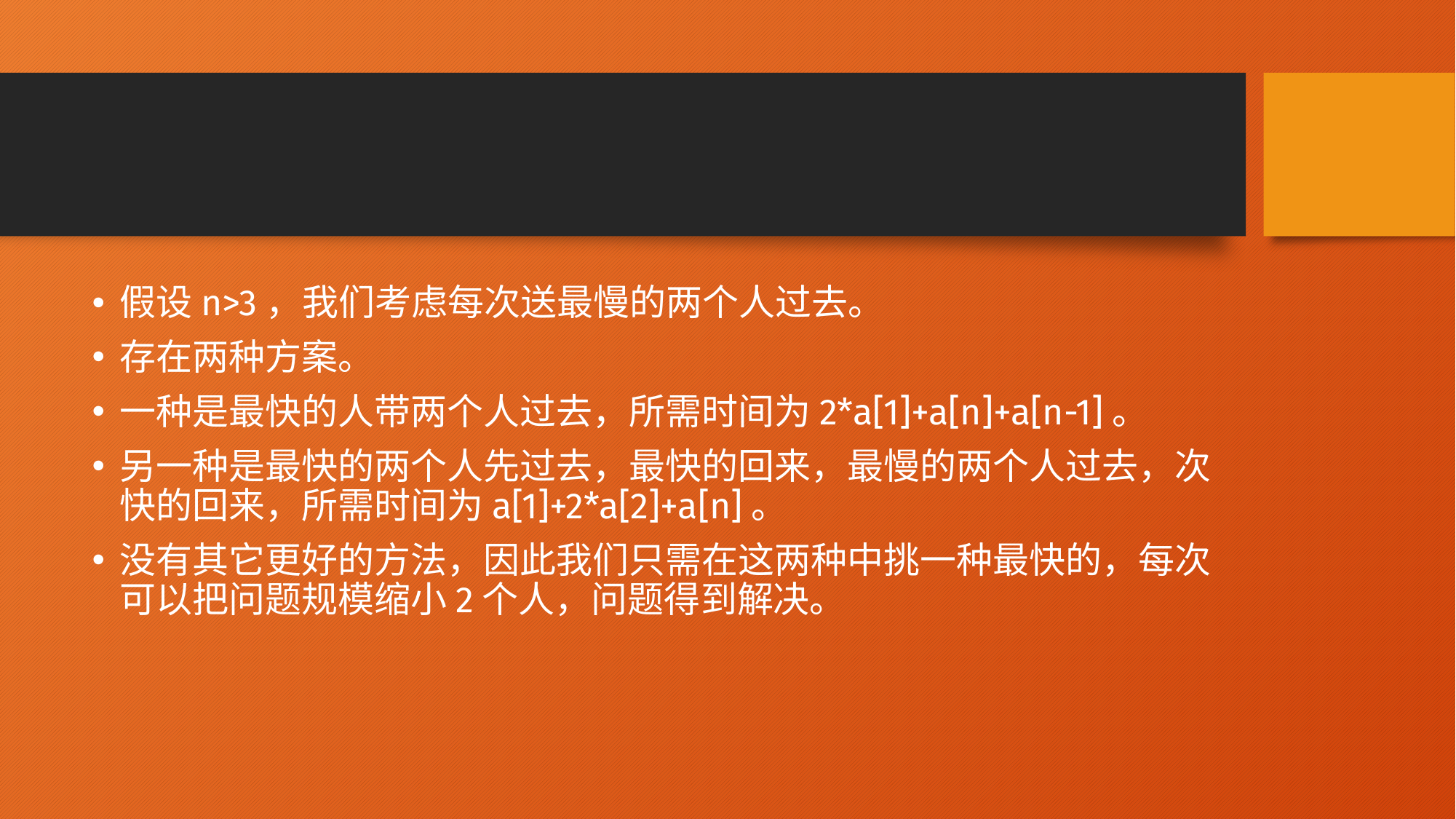

#
假设n>3，我们考虑每次送最慢的两个人过去。
存在两种方案。
一种是最快的人带两个人过去，所需时间为2*a[1]+a[n]+a[n-1]。
另一种是最快的两个人先过去，最快的回来，最慢的两个人过去，次快的回来，所需时间为a[1]+2*a[2]+a[n]。
没有其它更好的方法，因此我们只需在这两种中挑一种最快的，每次可以把问题规模缩小2个人，问题得到解决。